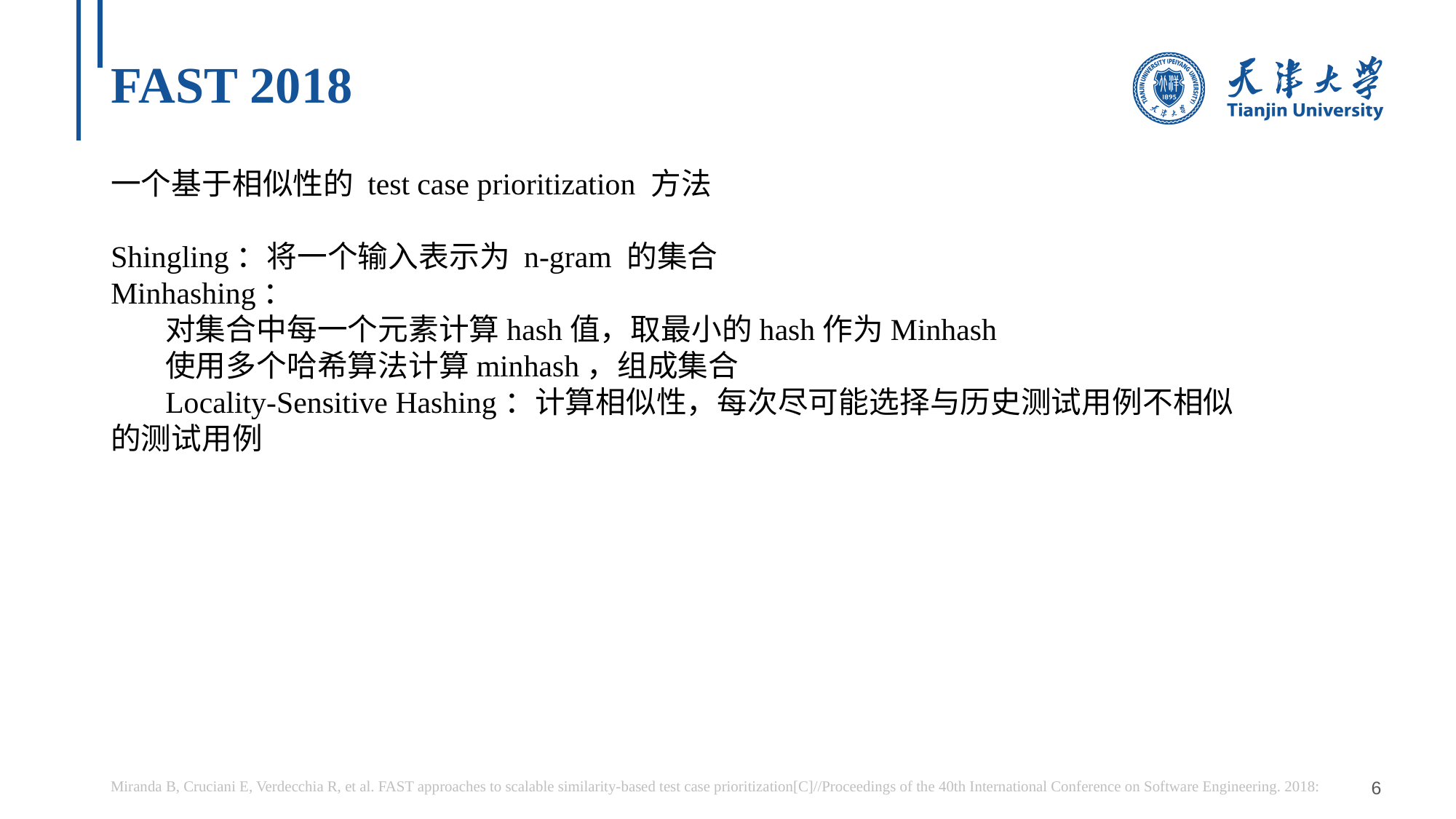

# FAST 2018
一个基于相似性的 test case prioritization 方法

Shingling：将一个输入表示为 n-gram 的集合
Minhashing：
对集合中每一个元素计算hash值，取最小的hash作为Minhash
使用多个哈希算法计算minhash，组成集合
Locality-Sensitive Hashing：计算相似性，每次尽可能选择与历史测试用例不相似的测试用例

Miranda B, Cruciani E, Verdecchia R, et al. FAST approaches to scalable similarity-based test case prioritization[C]//Proceedings of the 40th International Conference on Software Engineering. 2018: